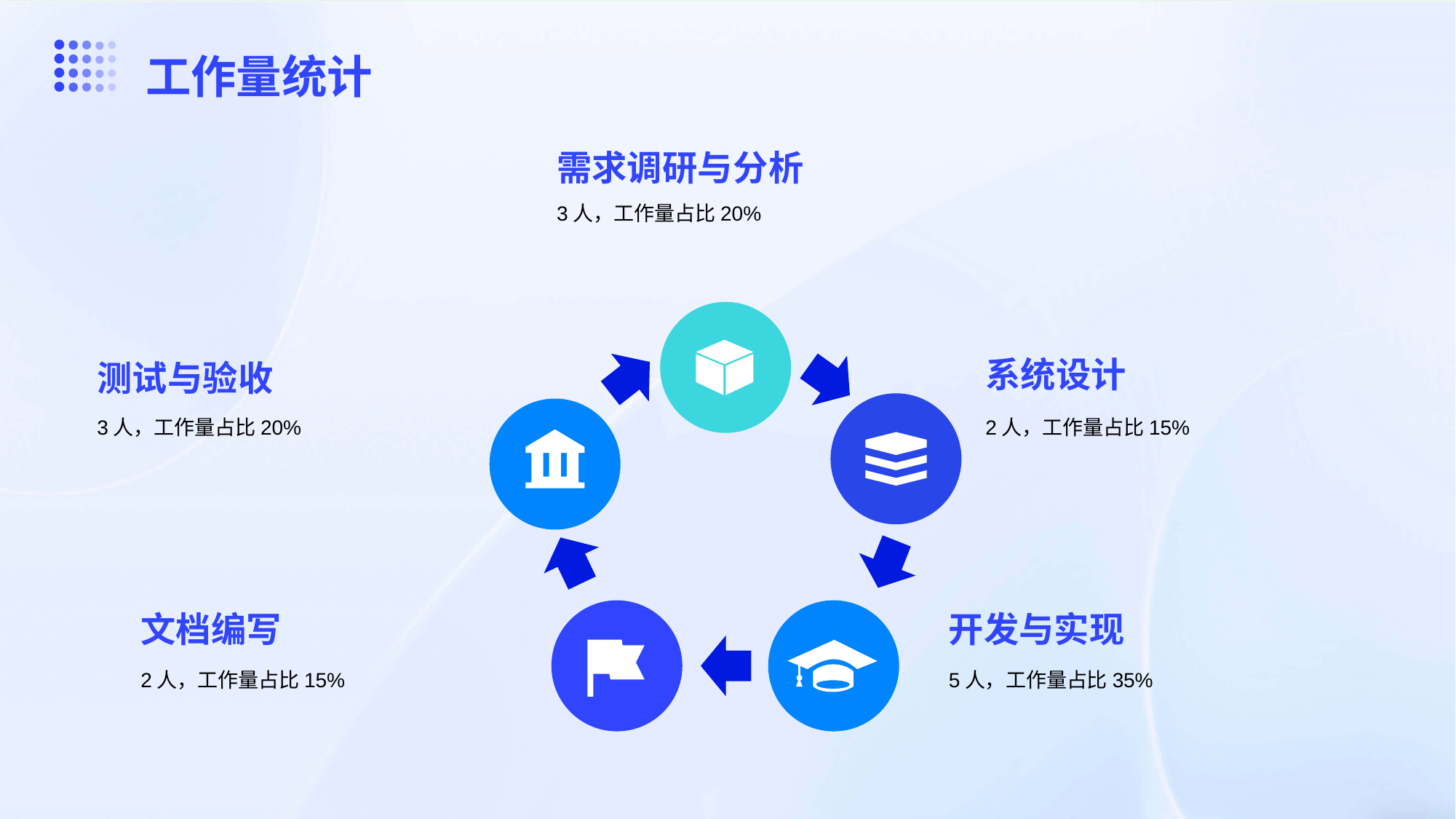

工作量统计

需求调研与分析
3人，工作量占比20%

系统设计
测试与验收

3人，工作量占比20%
2人，工作量占比15%

文档编写
开发与实现

2人，工作量占比15%
5人，工作量占比35%